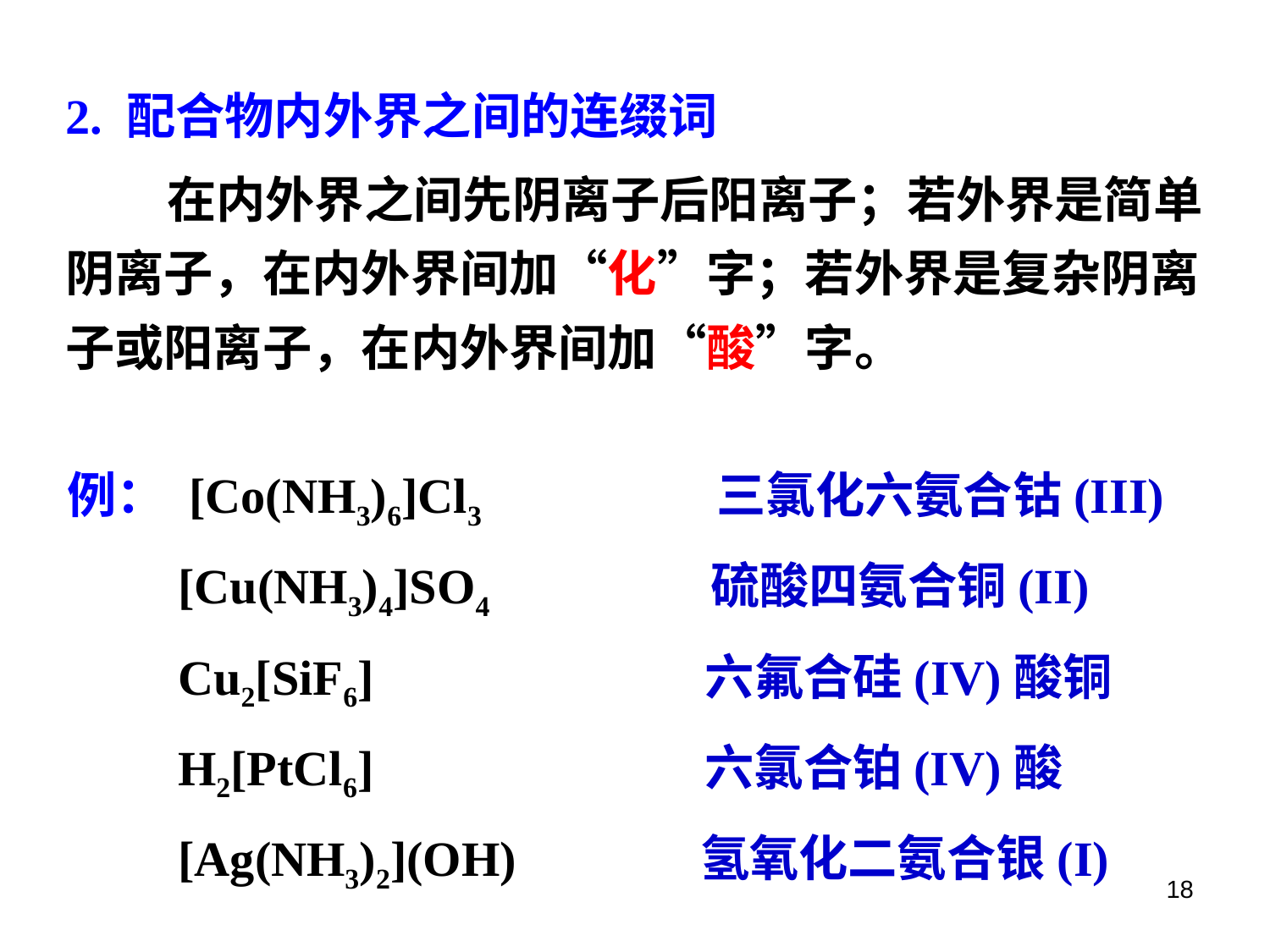

2. 配合物内外界之间的连缀词
        在内外界之间先阴离子后阳离子；若外界是简单阴离子，在内外界间加“化”字；若外界是复杂阴离子或阳离子，在内外界间加“酸”字。
例： [Co(NH3)6]Cl3                   三氯化六氨合钴(III)
         [Cu(NH3)4]SO4                 硫酸四氨合铜(II)
         Cu2[SiF6]                          六氟合硅(IV)酸铜
         H2[PtCl6]                          六氯合铂(IV)酸
         [Ag(NH3)2](OH)              氢氧化二氨合银(I)
18